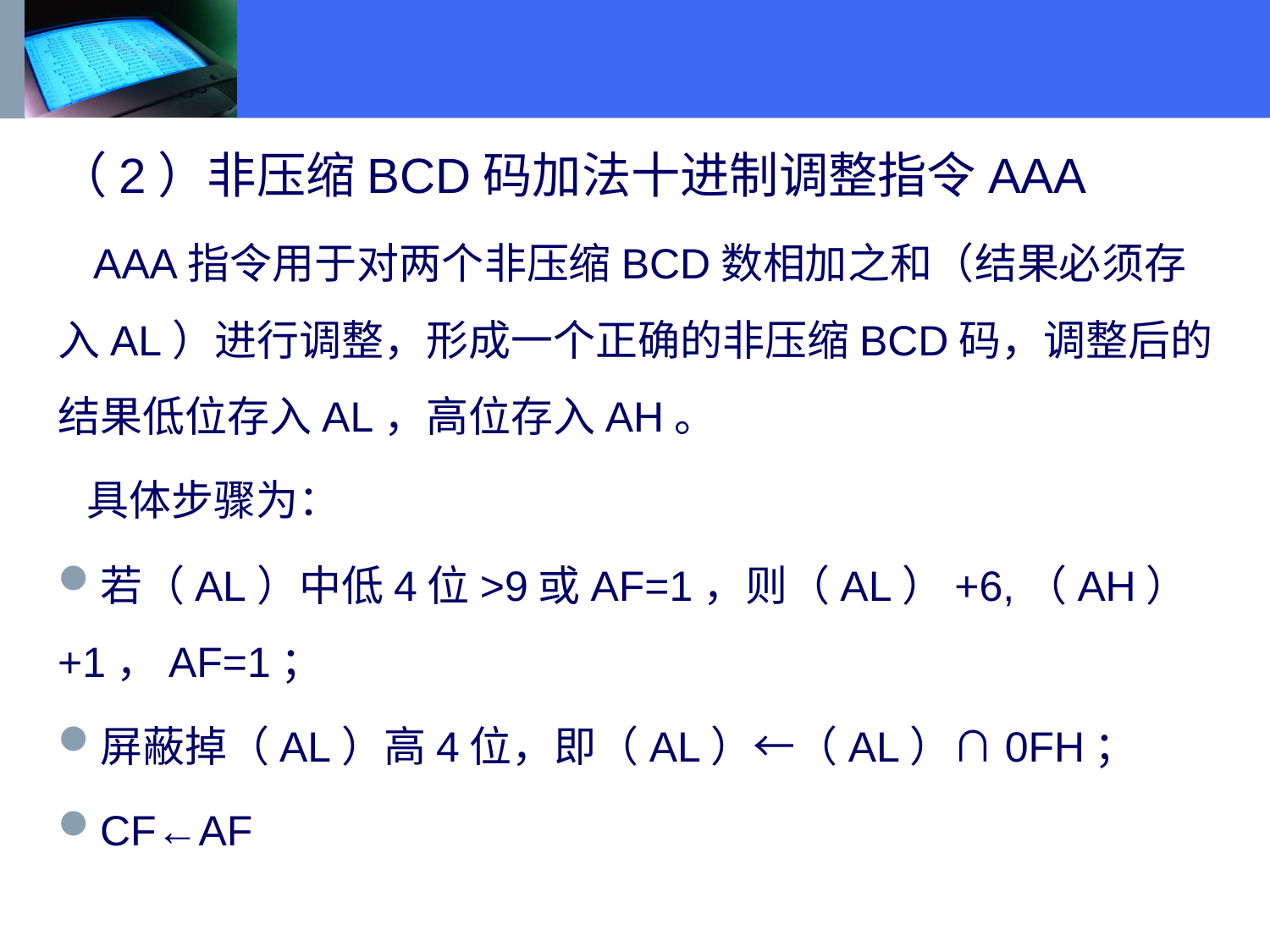

（2）非压缩BCD码加法十进制调整指令AAA
   AAA指令用于对两个非压缩BCD数相加之和（结果必须存入AL）进行调整，形成一个正确的非压缩BCD码，调整后的结果低位存入AL，高位存入AH。
  具体步骤为：
若（AL）中低4位>9或AF=1，则（AL）+6,（AH）+1，AF=1；
屏蔽掉（AL）高4位，即（AL）←（AL）∩0FH；
CF←AF